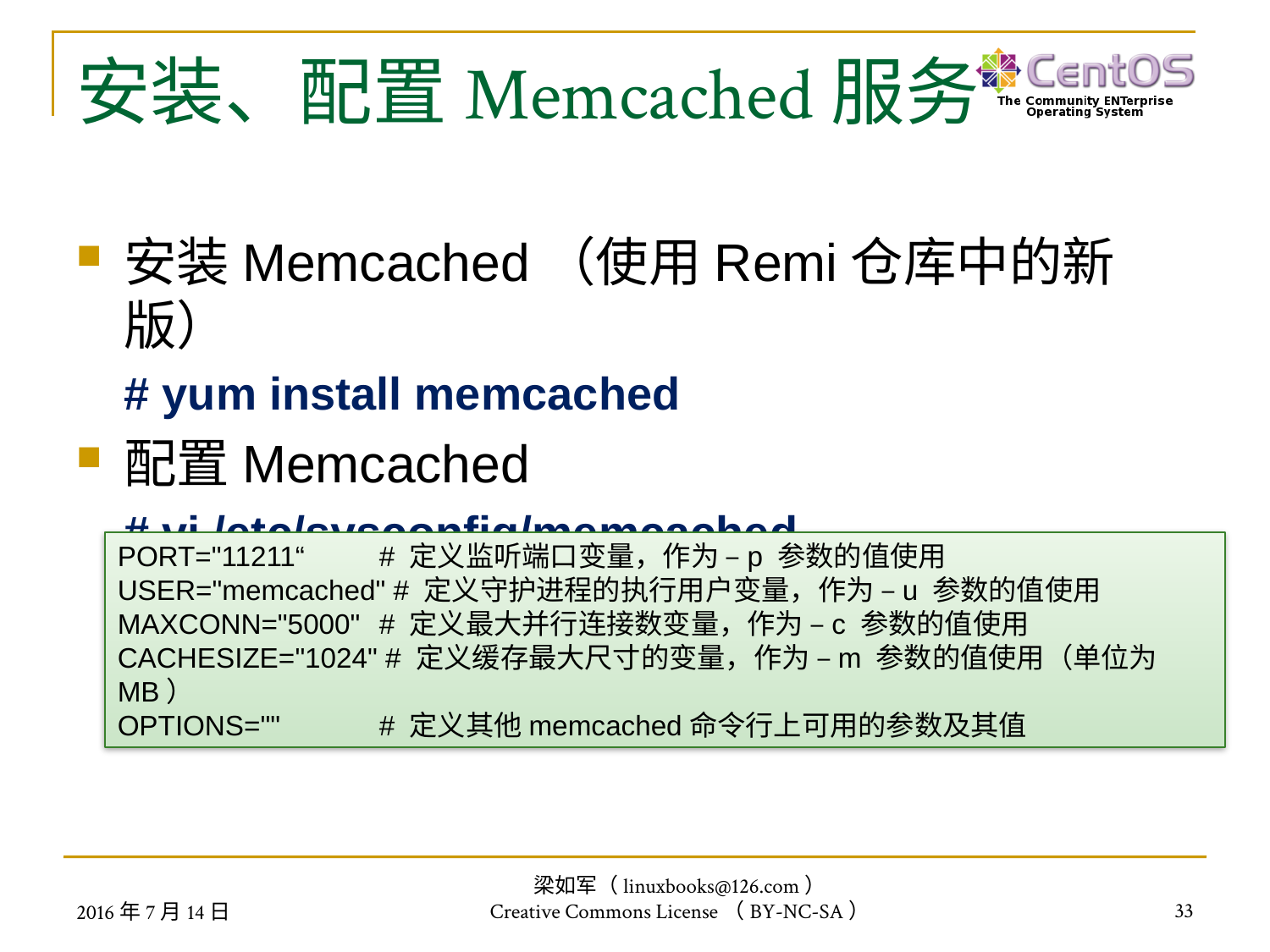

# 安装、配置Memcached服务
安装Memcached（使用Remi仓库中的新版）
# yum install memcached
配置Memcached
# vi /etc/sysconfig/memcached
PORT="11211“	 # 定义监听端口变量，作为 –p 参数的值使用
USER="memcached" # 定义守护进程的执行用户变量，作为 –u 参数的值使用
MAXCONN="5000"	 # 定义最大并行连接数变量，作为 –c 参数的值使用
CACHESIZE="1024" # 定义缓存最大尺寸的变量，作为 –m 参数的值使用（单位为MB）
OPTIONS=""	 # 定义其他memcached命令行上可用的参数及其值
梁如军（linuxbooks@126.com）
Creative Commons License（BY-NC-SA）
2016年7月14日
33